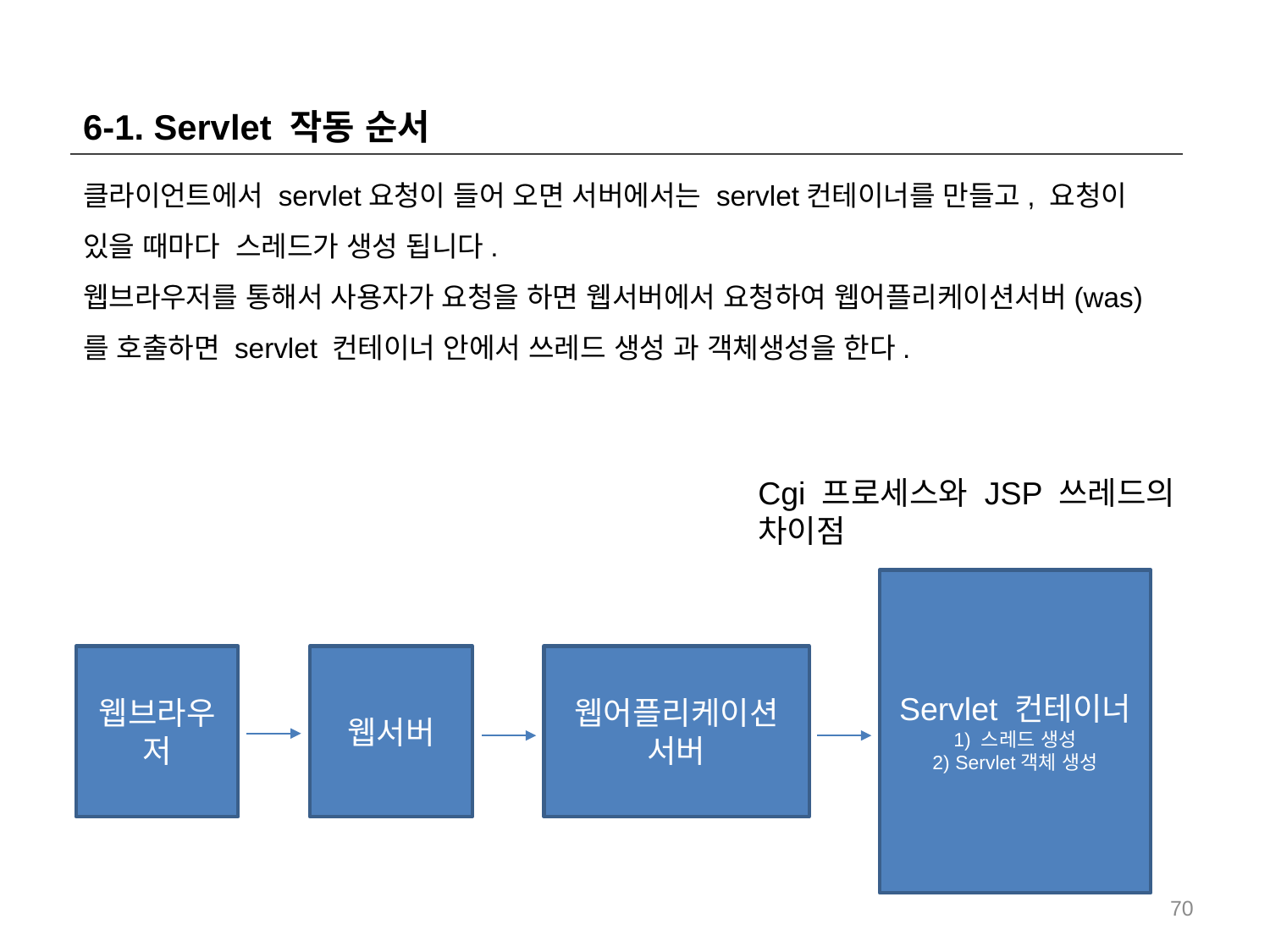

6-1. Servlet 작동 순서
클라이언트에서 servlet요청이 들어 오면 서버에서는 servlet컨테이너를 만들고, 요청이 있을 때마다  스레드가 생성 됩니다.
웹브라우저를 통해서 사용자가 요청을 하면 웹서버에서 요청하여 웹어플리케이션서버(was)를 호출하면 servlet 컨테이너 안에서 쓰레드 생성 과 객체생성을 한다.
Cgi 프로세스와 JSP 쓰레드의 차이점
Servlet 컨테이너
1) 스레드 생성
2) Servlet객체 생성
웹브라우저
웹서버
웹어플리케이션 서버
70